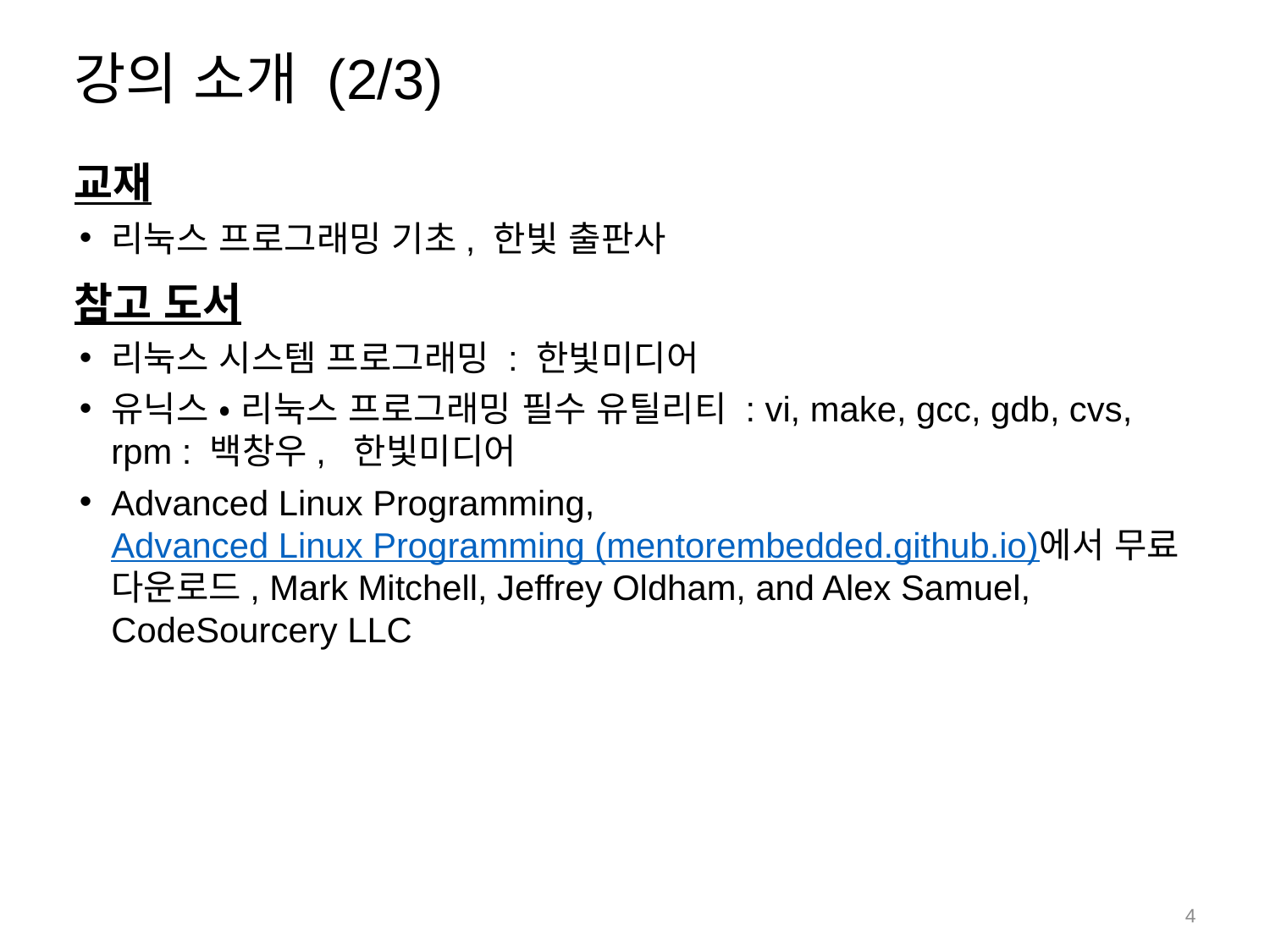

# 강의 소개 (2/3)
교재
리눅스 프로그래밍 기초, 한빛 출판사
참고 도서
리눅스 시스템 프로그래밍 : 한빛미디어
유닉스 • 리눅스 프로그래밍 필수 유틸리티 : vi, make, gcc, gdb, cvs, rpm : 백창우,  한빛미디어
Advanced Linux Programming, Advanced Linux Programming (mentorembedded.github.io)에서 무료 다운로드, Mark Mitchell, Jeffrey Oldham, and Alex Samuel, CodeSourcery LLC
4